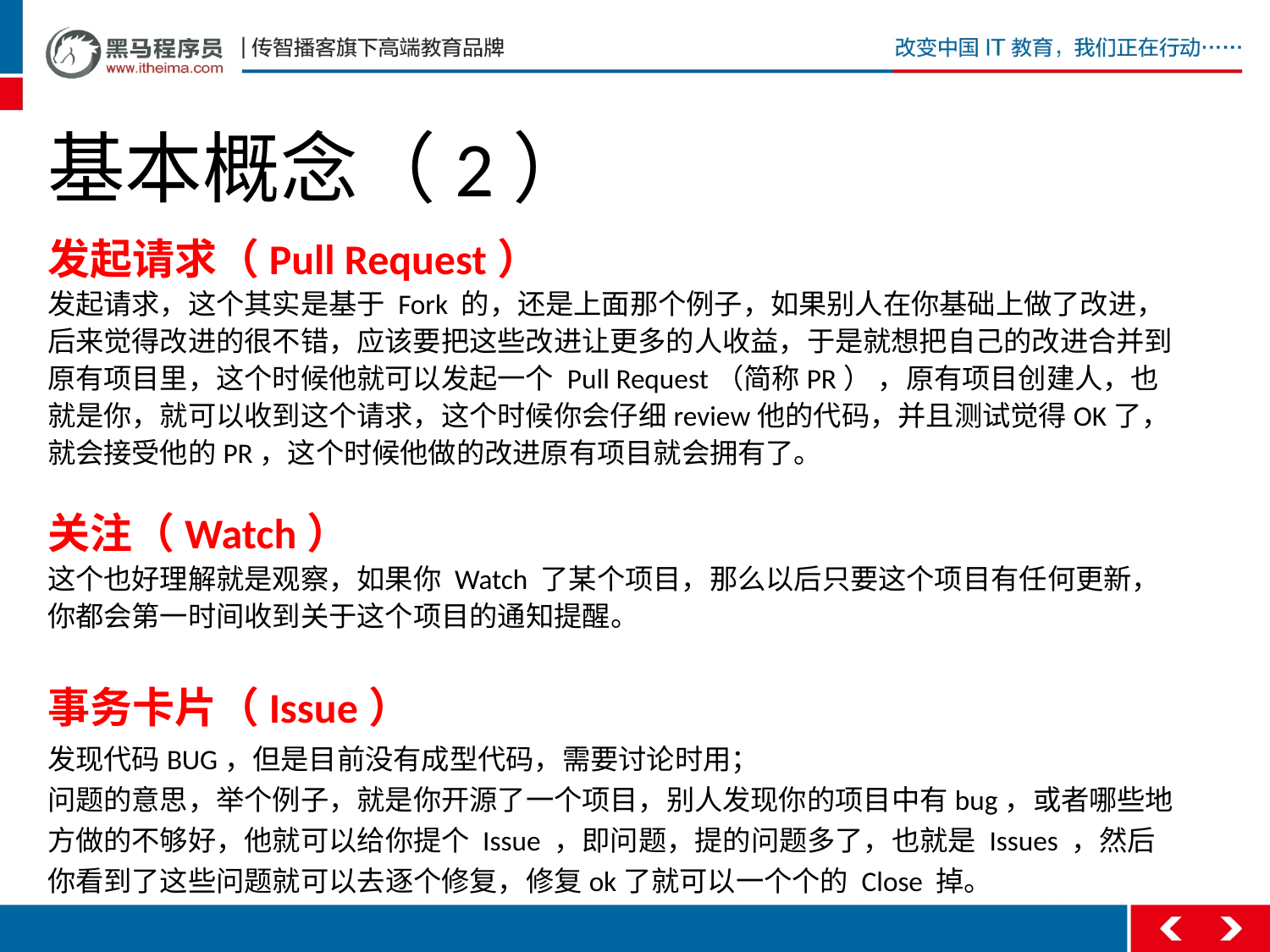

# 基本概念（2）

发起请求（Pull Request）
发起请求，这个其实是基于 Fork 的，还是上面那个例子，如果别人在你基础上做了改进，后来觉得改进的很不错，应该要把这些改进让更多的人收益，于是就想把自己的改进合并到原有项目里，这个时候他就可以发起一个 Pull Request（简称PR） ，原有项目创建人，也就是你，就可以收到这个请求，这个时候你会仔细review他的代码，并且测试觉得OK了，就会接受他的PR，这个时候他做的改进原有项目就会拥有了。

关注（Watch）
这个也好理解就是观察，如果你 Watch 了某个项目，那么以后只要这个项目有任何更新，你都会第一时间收到关于这个项目的通知提醒。

事务卡片（Issue）
发现代码BUG，但是目前没有成型代码，需要讨论时用；
问题的意思，举个例子，就是你开源了一个项目，别人发现你的项目中有bug，或者哪些地方做的不够好，他就可以给你提个 Issue ，即问题，提的问题多了，也就是 Issues ，然后你看到了这些问题就可以去逐个修复，修复ok了就可以一个个的 Close 掉。